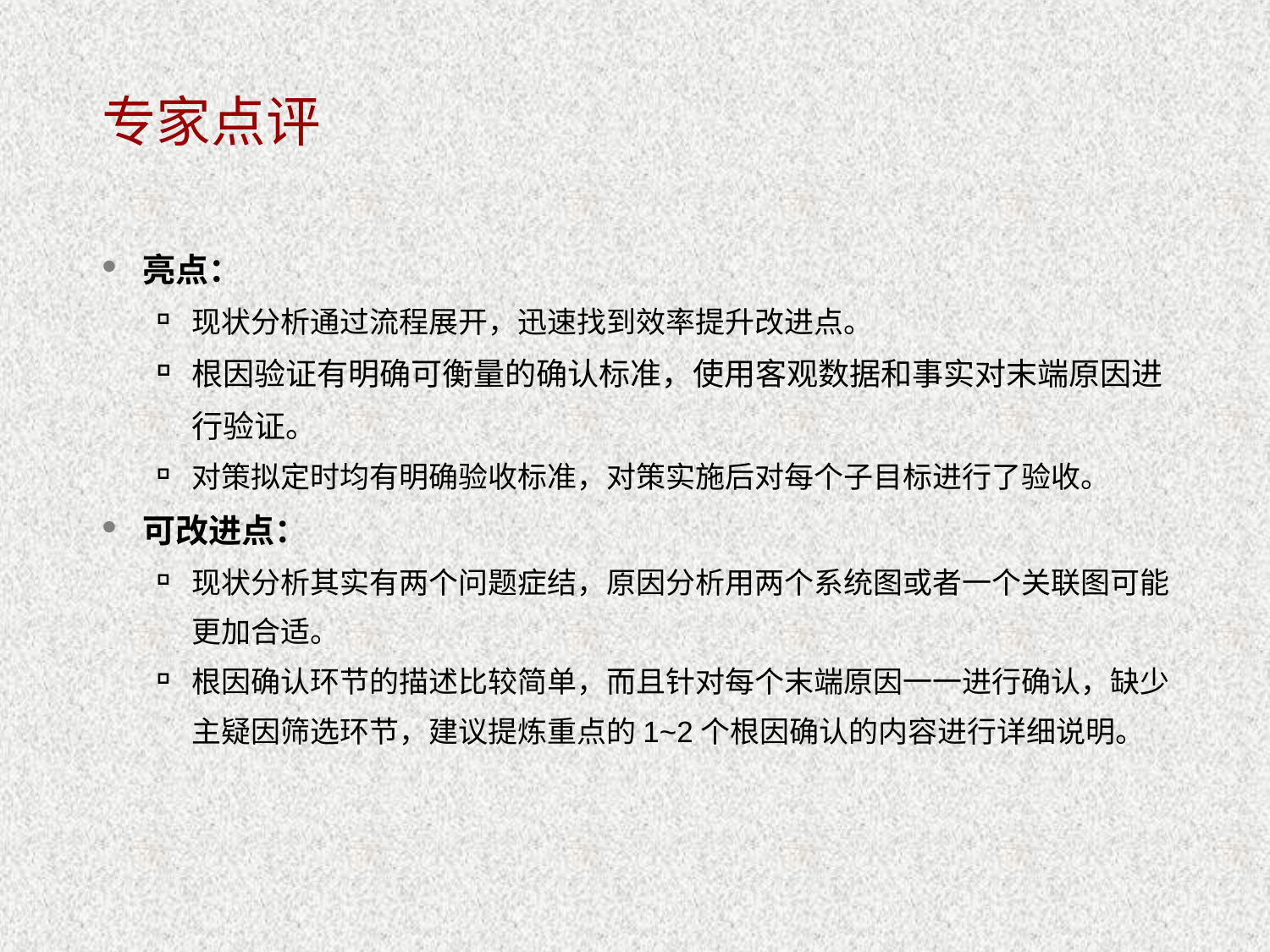

# 专家点评
亮点：
现状分析通过流程展开，迅速找到效率提升改进点。
根因验证有明确可衡量的确认标准，使用客观数据和事实对末端原因进行验证。
对策拟定时均有明确验收标准，对策实施后对每个子目标进行了验收。
可改进点：
现状分析其实有两个问题症结，原因分析用两个系统图或者一个关联图可能更加合适。
根因确认环节的描述比较简单，而且针对每个末端原因一一进行确认，缺少主疑因筛选环节，建议提炼重点的1~2个根因确认的内容进行详细说明。